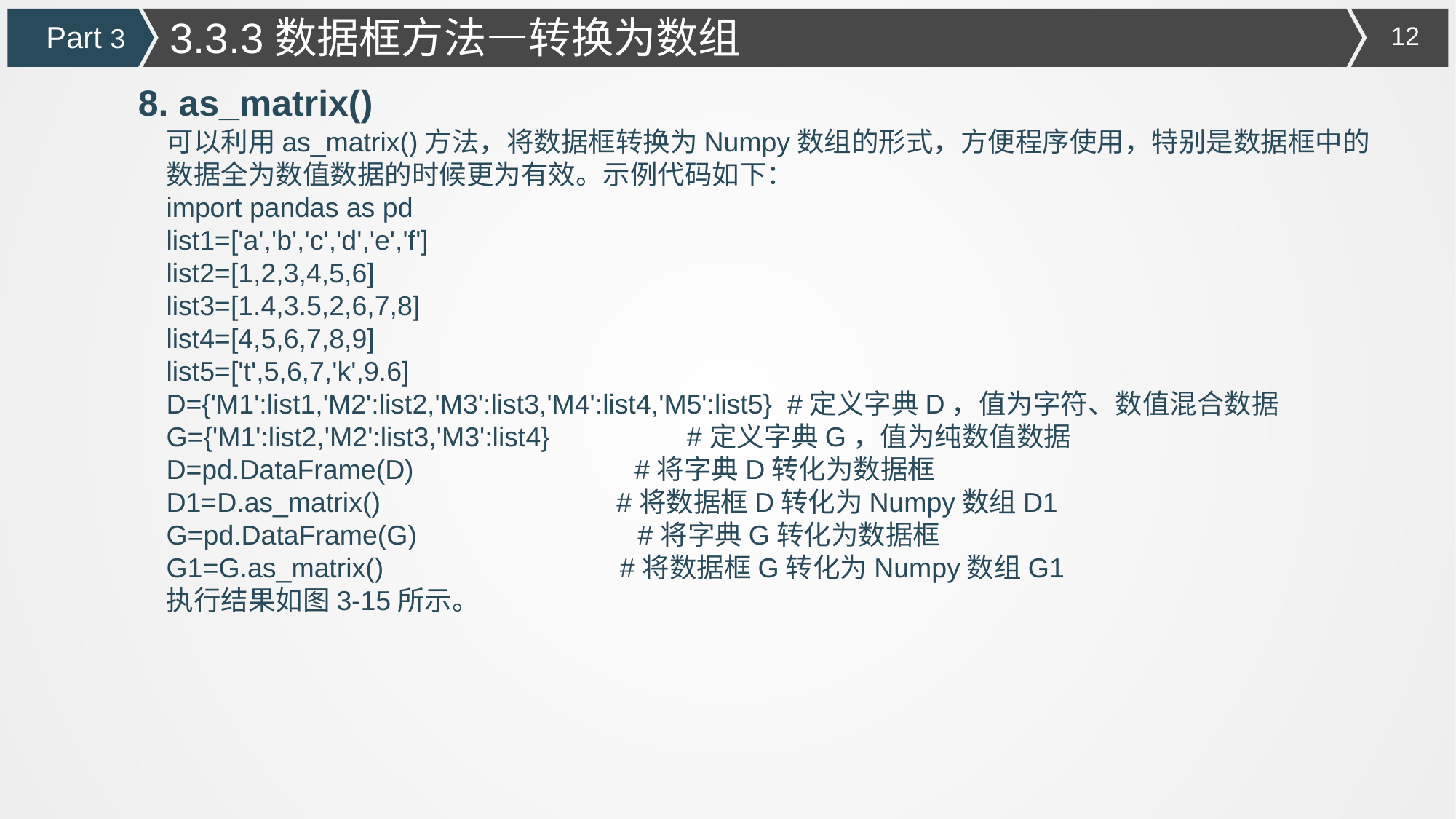

3.3.3数据框方法—转换为数组
Part 3
8. as_matrix()
可以利用as_matrix()方法，将数据框转换为Numpy数组的形式，方便程序使用，特别是数据框中的数据全为数值数据的时候更为有效。示例代码如下：
import pandas as pd
list1=['a','b','c','d','e','f']
list2=[1,2,3,4,5,6]
list3=[1.4,3.5,2,6,7,8]
list4=[4,5,6,7,8,9]
list5=['t',5,6,7,'k',9.6]
D={'M1':list1,'M2':list2,'M3':list3,'M4':list4,'M5':list5}  #定义字典D，值为字符、数值混合数据
G={'M1':list2,'M2':list3,'M3':list4}                  #定义字典G，值为纯数值数据
D=pd.DataFrame(D)                             #将字典D转化为数据框
D1=D.as_matrix()                               #将数据框D转化为Numpy数组D1
G=pd.DataFrame(G)                             #将字典G转化为数据框
G1=G.as_matrix()                               #将数据框G转化为Numpy数组G1
执行结果如图3-15所示。